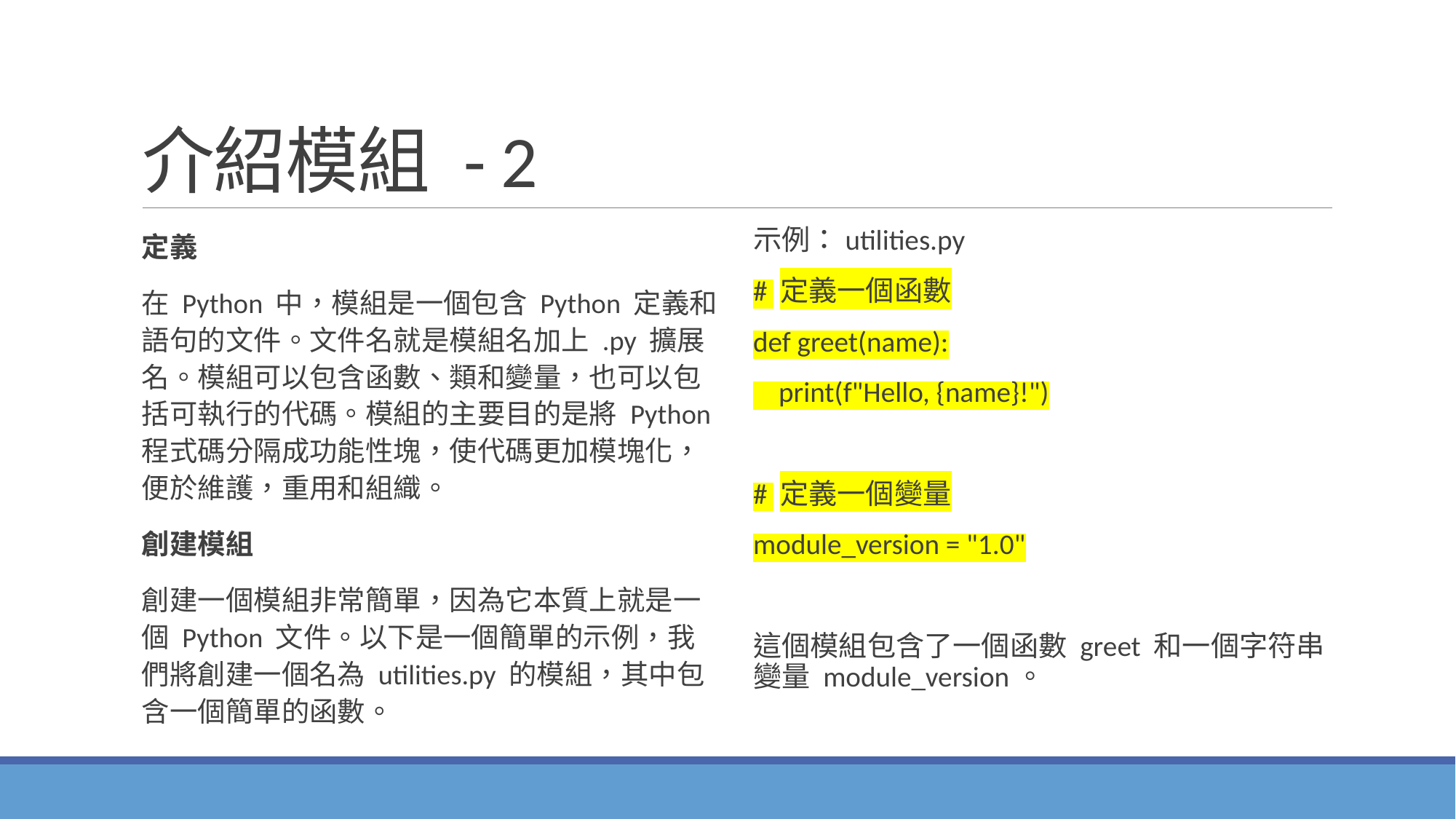

# 介紹模組 - 2
定義
在 Python 中，模組是一個包含 Python 定義和語句的文件。文件名就是模組名加上 .py 擴展名。模組可以包含函數、類和變量，也可以包括可執行的代碼。模組的主要目的是將 Python 程式碼分隔成功能性塊，使代碼更加模塊化，便於維護，重用和組織。
創建模組
創建一個模組非常簡單，因為它本質上就是一個 Python 文件。以下是一個簡單的示例，我們將創建一個名為 utilities.py 的模組，其中包含一個簡單的函數。
示例：utilities.py
# 定義一個函數
def greet(name):
    print(f"Hello, {name}!")

# 定義一個變量
module_version = "1.0"

這個模組包含了一個函數 greet 和一個字符串變量 module_version。